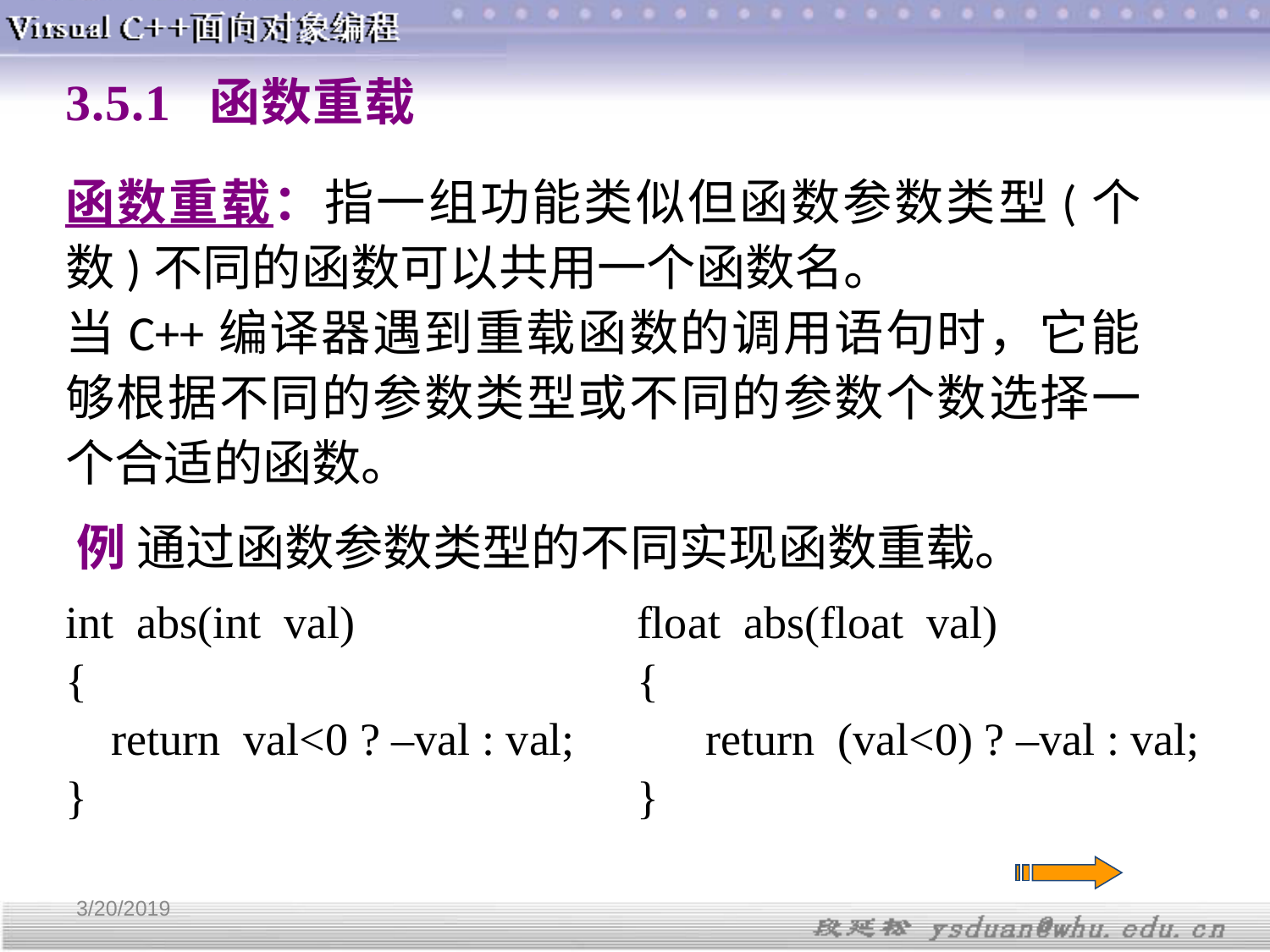

3.5.1  函数重载
函数重载：指一组功能类似但函数参数类型(个数)不同的函数可以共用一个函数名。
当C++编译器遇到重载函数的调用语句时，它能够根据不同的参数类型或不同的参数个数选择一个合适的函数。
例 通过函数参数类型的不同实现函数重载。
int  abs(int  val)
{
    return  val<0 ? –val : val;
}
float  abs(float  val)
{
      return  (val<0) ? –val : val;
}

3/20/2019